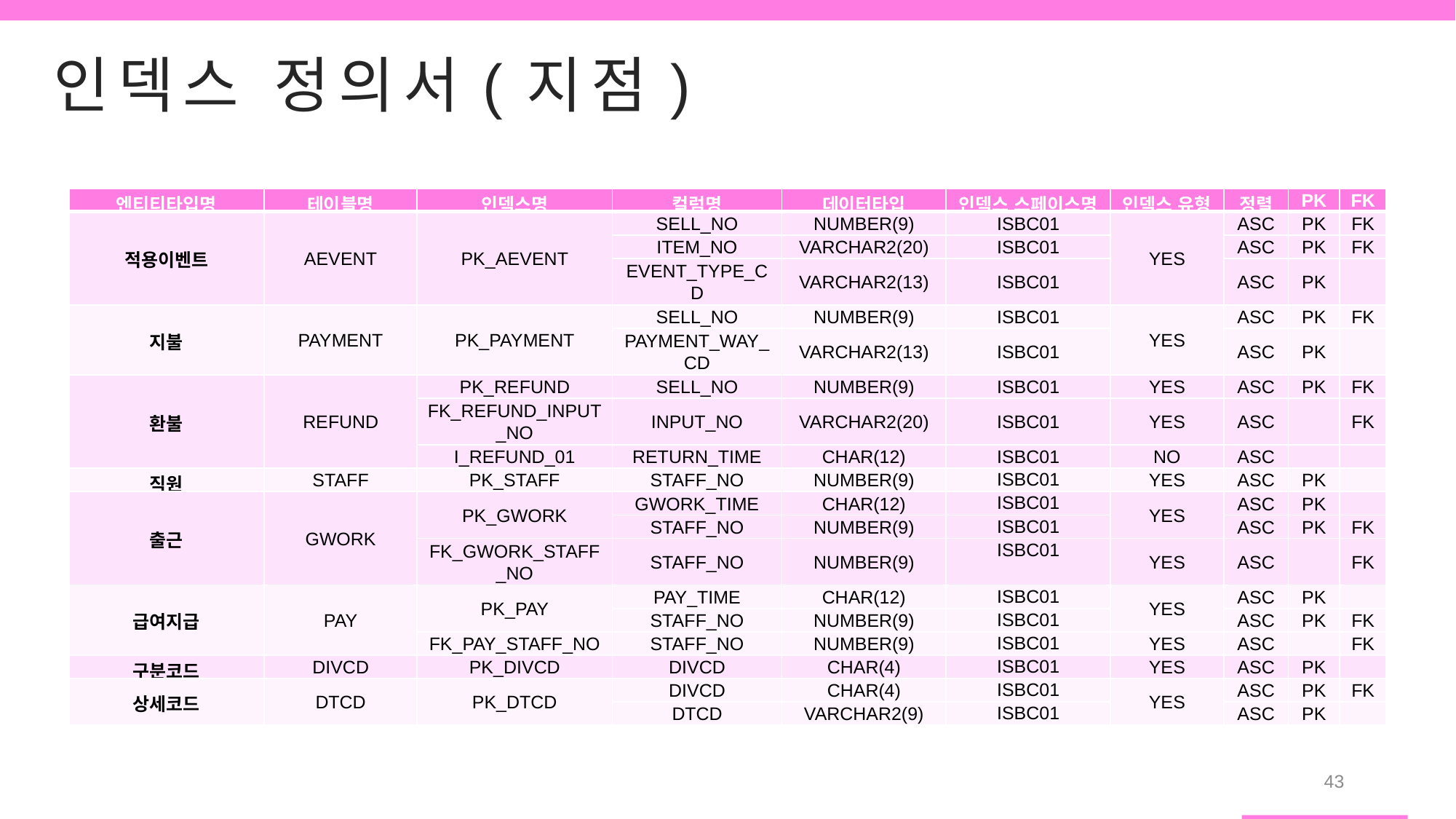

인덱스 정의서(지점)
| 엔티티타입명 | 테이블명 | 인덱스명 | 컬럼명 | 데이터타입 | 인덱스 스페이스명 | 인덱스 유형 | 정렬 | PK | FK |
| --- | --- | --- | --- | --- | --- | --- | --- | --- | --- |
| 적용이벤트 | AEVENT | PK\_AEVENT | SELL\_NO | NUMBER(9) | ISBC01 | YES | ASC | PK | FK |
|  |  |  | ITEM\_NO | VARCHAR2(20) | ISBC01 |  | ASC | PK | FK |
|  |  |  | EVENT\_TYPE\_CD | VARCHAR2(13) | ISBC01 |  | ASC | PK |  |
| 지불 | PAYMENT | PK\_PAYMENT | SELL\_NO | NUMBER(9) | ISBC01 | YES | ASC | PK | FK |
|  |  |  | PAYMENT\_WAY\_CD | VARCHAR2(13) | ISBC01 |  | ASC | PK |  |
| 환불 | REFUND | PK\_REFUND | SELL\_NO | NUMBER(9) | ISBC01 | YES | ASC | PK | FK |
|  |  | FK\_REFUND\_INPUT\_NO | INPUT\_NO | VARCHAR2(20) | ISBC01 | YES | ASC |  | FK |
|  |  | I\_REFUND\_01 | RETURN\_TIME | CHAR(12) | ISBC01 | NO | ASC |  |  |
| 직원 | STAFF | PK\_STAFF | STAFF\_NO | NUMBER(9) | ISBC01 | YES | ASC | PK |  |
| 출근 | GWORK | PK\_GWORK | GWORK\_TIME | CHAR(12) | ISBC01 | YES | ASC | PK |  |
|  |  |  | STAFF\_NO | NUMBER(9) | ISBC01 |  | ASC | PK | FK |
|  |  | FK\_GWORK\_STAFF\_NO | STAFF\_NO | NUMBER(9) | ISBC01 | YES | ASC |  | FK |
| 급여지급 | PAY | PK\_PAY | PAY\_TIME | CHAR(12) | ISBC01 | YES | ASC | PK |  |
|  |  |  | STAFF\_NO | NUMBER(9) | ISBC01 |  | ASC | PK | FK |
|  |  | FK\_PAY\_STAFF\_NO | STAFF\_NO | NUMBER(9) | ISBC01 | YES | ASC |  | FK |
| 구분코드 | DIVCD | PK\_DIVCD | DIVCD | CHAR(4) | ISBC01 | YES | ASC | PK |  |
| 상세코드 | DTCD | PK\_DTCD | DIVCD | CHAR(4) | ISBC01 | YES | ASC | PK | FK |
|  |  |  | DTCD | VARCHAR2(9) | ISBC01 |  | ASC | PK |  |
43